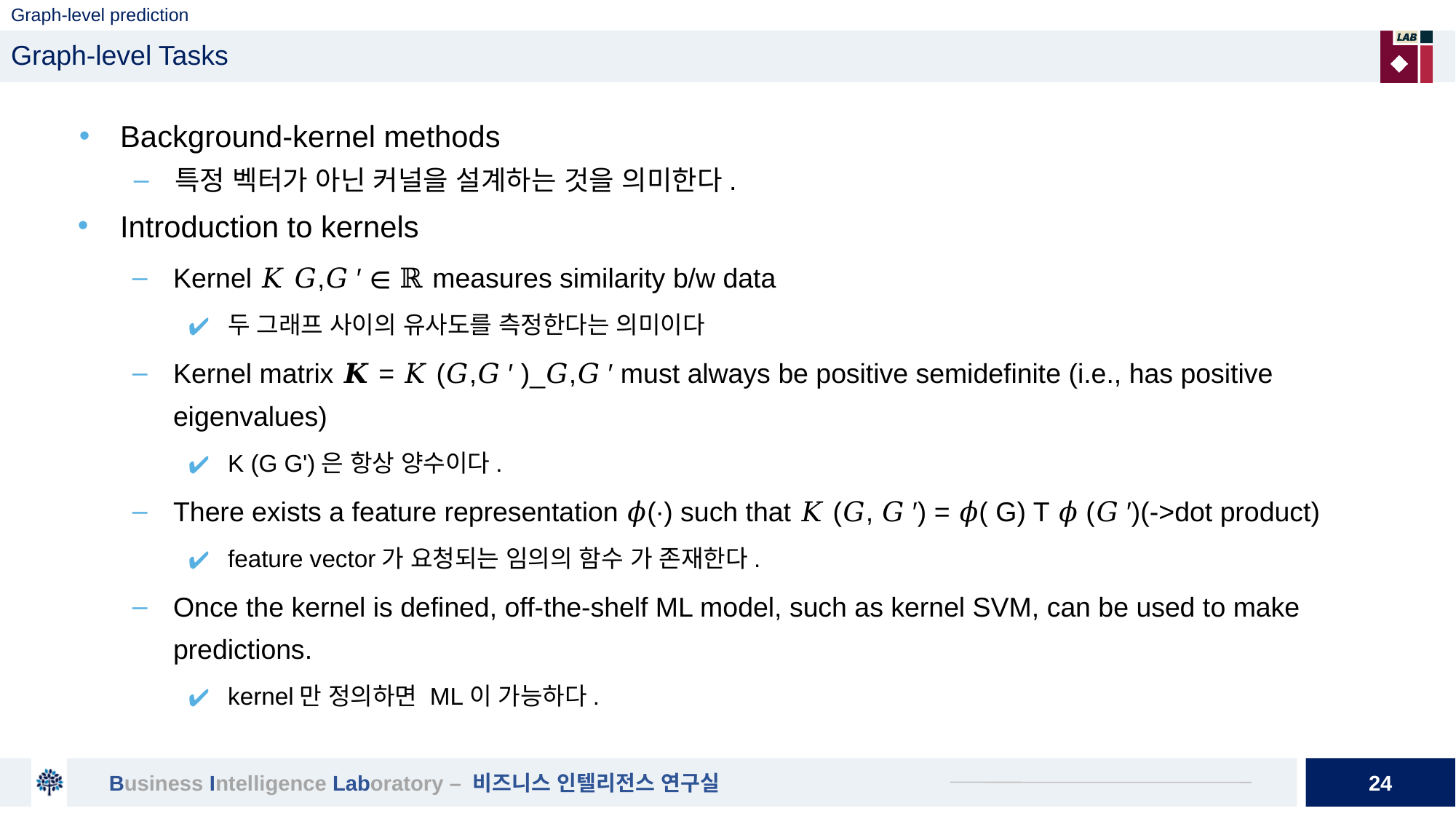

# Graph-level prediction
Graph-level Tasks
Background-kernel methods
특정 벡터가 아닌 커널을 설계하는 것을 의미한다.
Introduction to kernels
Kernel 𝐾 𝐺,𝐺 ′ ∈ ℝ measures similarity b/w data
두 그래프 사이의 유사도를 측정한다는 의미이다
Kernel matrix 𝑲 = 𝐾 (𝐺,𝐺 ′ )_𝐺,𝐺 ′ must always be positive semidefinite (i.e., has positive eigenvalues)
K (G G')은 항상 양수이다.
There exists a feature representation 𝜙(∙) such that 𝐾 (𝐺, 𝐺 ′) = 𝜙( G) T 𝜙 (𝐺 ′)(->dot product)
feature vector가 요청되는 임의의 함수 𝜙가 존재한다.
Once the kernel is defined, off-the-shelf ML model, such as kernel SVM, can be used to make predictions.
kernel만 정의하면 ML이 가능하다.

24